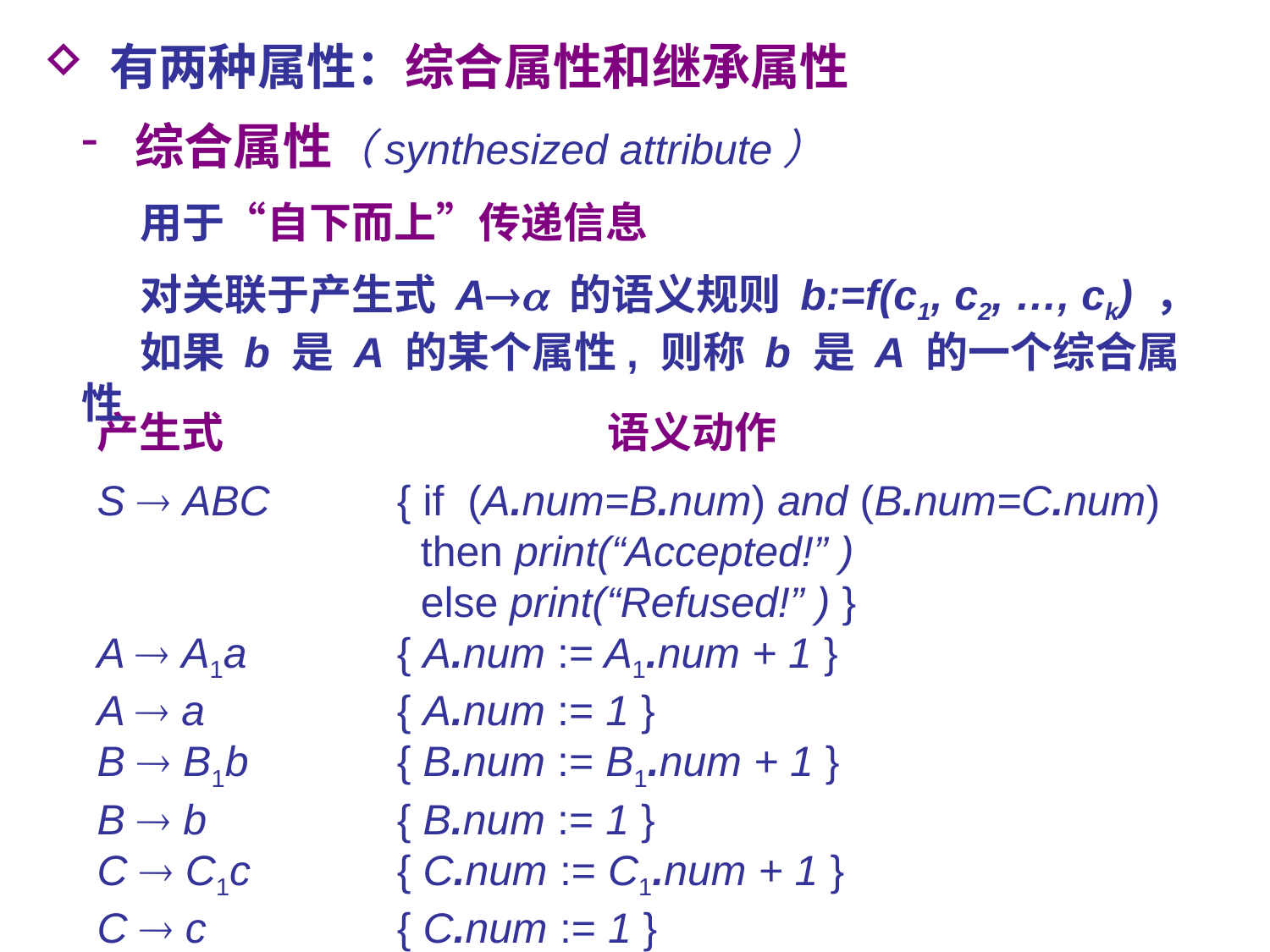

有两种属性：综合属性和继承属性
 综合属性（synthesized attribute）

     用于“自下而上”传递信息

     对关联于产生式 A→α 的语义规则 b:=f(c1, c2, …, ck) ，
     如果 b 是 A 的某个属性, 则称 b 是 A 的一个综合属性
产生式

S → ABC

A → A1a
A → a
B → B1b
B → b
C → C1c
C → c
                     语义动作

{ if  (A.num=B.num) and (B.num=C.num)
  then print(“Accepted!” )
  else print(“Refused!” ) }
{ A.num := A1.num + 1 }
{ A.num := 1 }
{ B.num := B1.num + 1 }
{ B.num := 1 }
{ C.num := C1.num + 1 }
{ C.num := 1 }